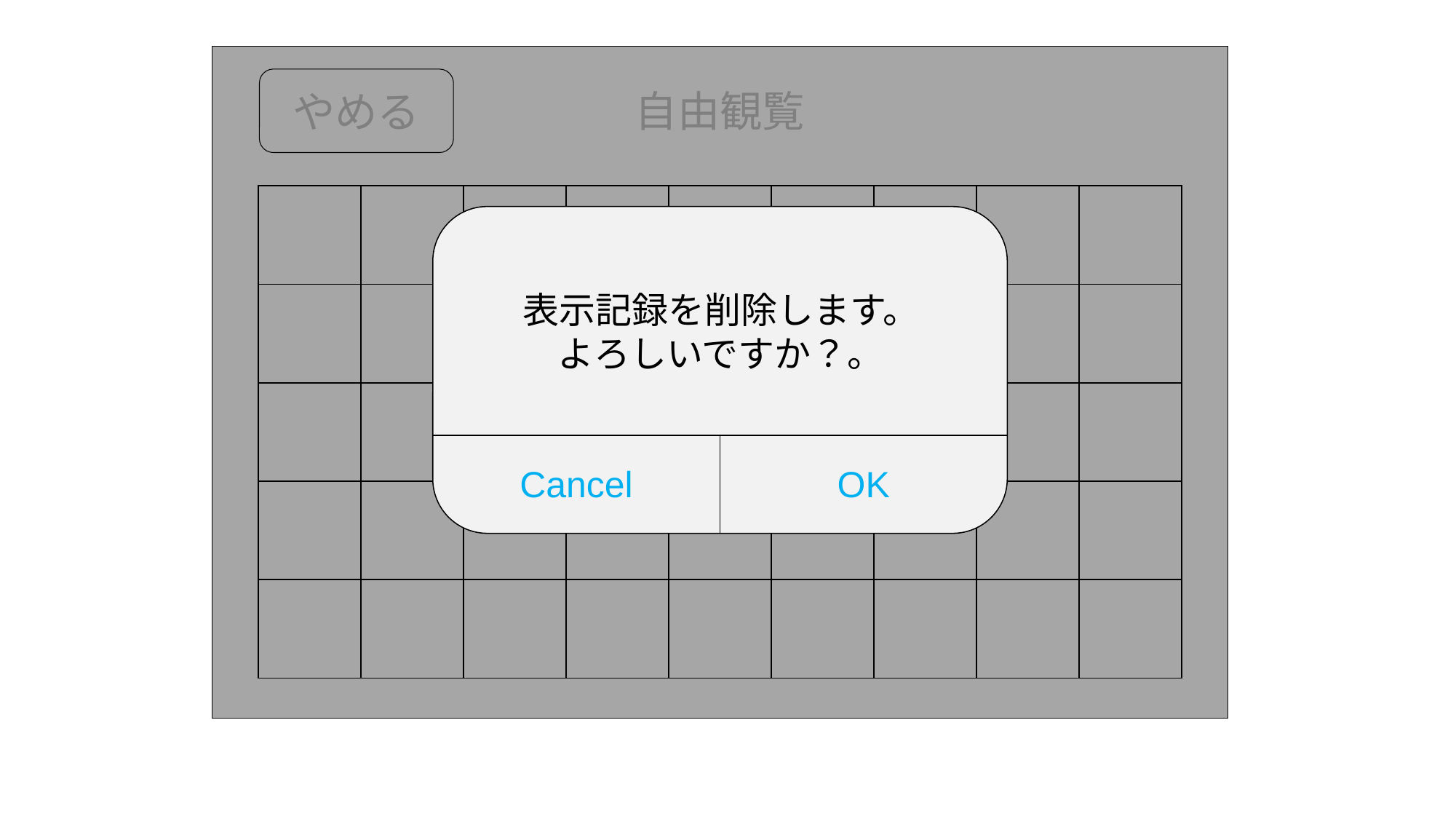

やめる
自由観覧
|  |  |  |  |  |  |  |  |  |
| --- | --- | --- | --- | --- | --- | --- | --- | --- |
|  |  |  |  |  |  |  |  |  |
|  |  |  |  |  |  |  |  |  |
|  |  |  |  |  |  |  |  |  |
|  |  |  |  |  |  |  |  |  |

表示記録を削除します。
よろしいですか？。
Cancel
OK